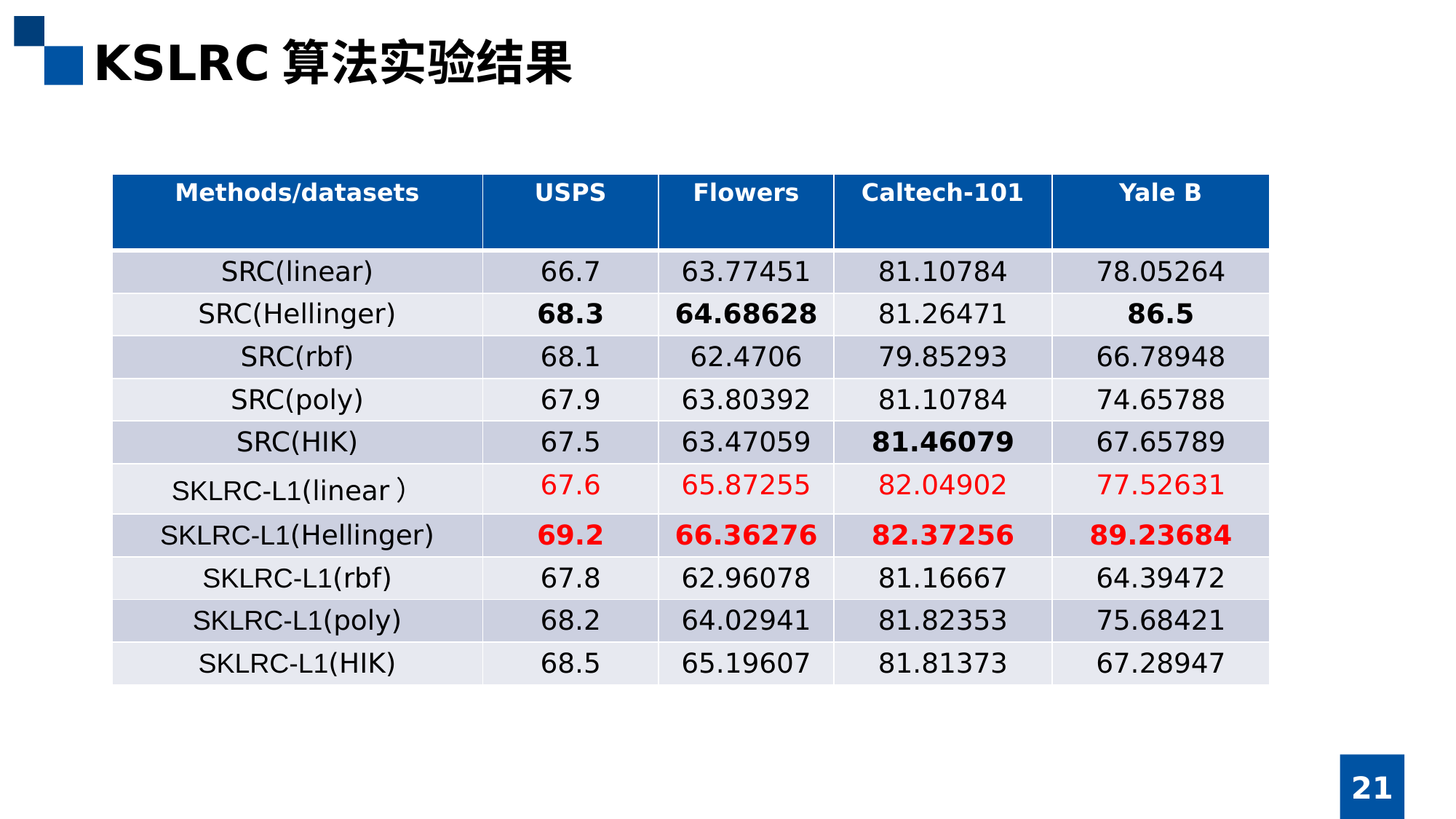

KSLRC算法实验结果
| Methods/datasets | USPS | Flowers | Caltech-101 | Yale B |
| --- | --- | --- | --- | --- |
| SRC(linear) | 66.7 | 63.77451 | 81.10784 | 78.05264 |
| SRC(Hellinger) | 68.3 | 64.68628 | 81.26471 | 86.5 |
| SRC(rbf) | 68.1 | 62.4706 | 79.85293 | 66.78948 |
| SRC(poly) | 67.9 | 63.80392 | 81.10784 | 74.65788 |
| SRC(HIK) | 67.5 | 63.47059 | 81.46079 | 67.65789 |
| SKLRC-L1(linear） | 67.6 | 65.87255 | 82.04902 | 77.52631 |
| SKLRC-L1(Hellinger) | 69.2 | 66.36276 | 82.37256 | 89.23684 |
| SKLRC-L1(rbf) | 67.8 | 62.96078 | 81.16667 | 64.39472 |
| SKLRC-L1(poly) | 68.2 | 64.02941 | 81.82353 | 75.68421 |
| SKLRC-L1(HIK) | 68.5 | 65.19607 | 81.81373 | 67.28947 |
21